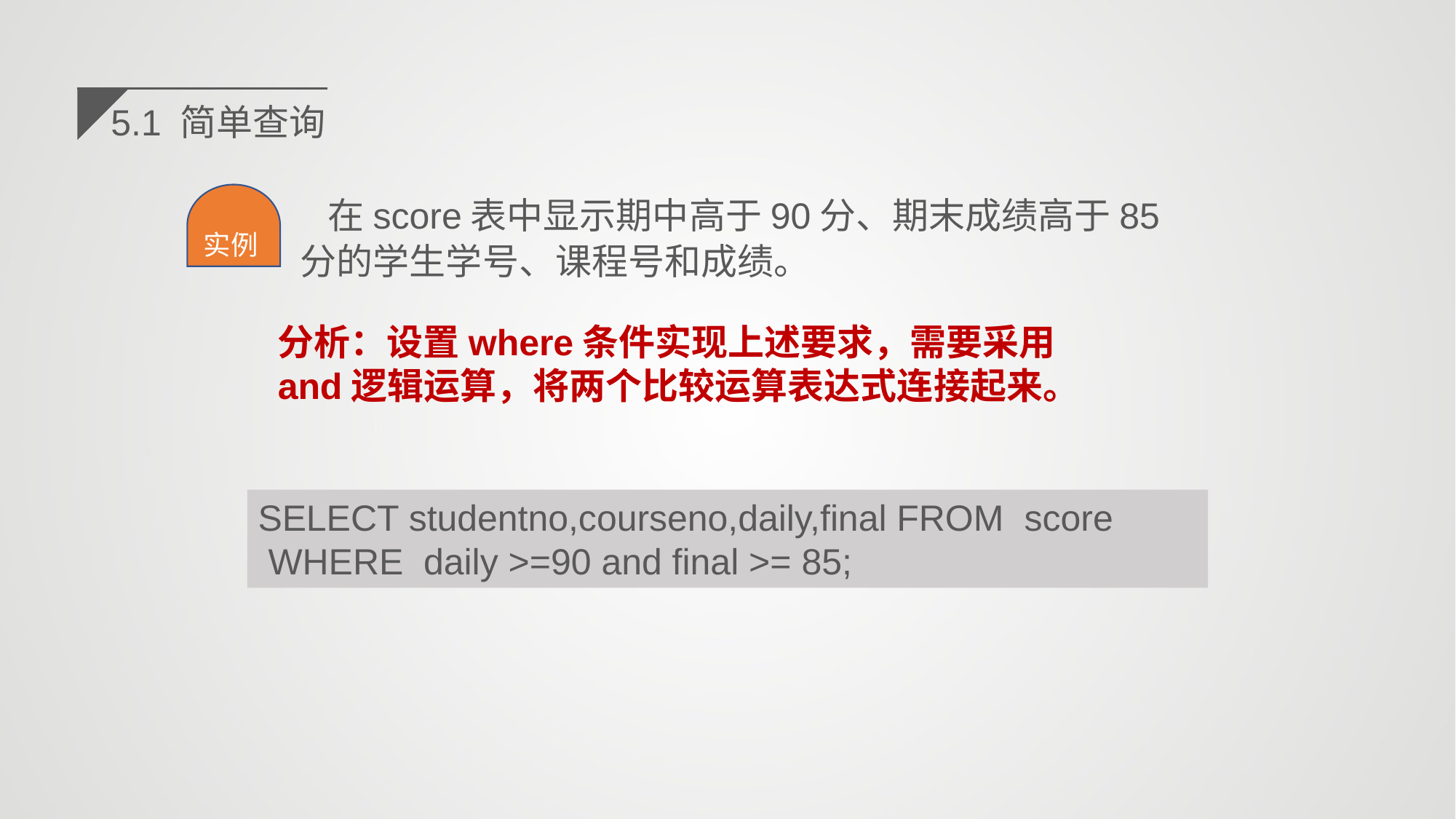

5.1 简单查询

   在score表中显示期中高于90分、期末成绩高于85分的学生学号、课程号和成绩。
实例
分析：设置where条件实现上述要求，需要采用and逻辑运算，将两个比较运算表达式连接起来。
SELECT studentno,courseno,daily,final FROM  score
 WHERE  daily >=90 and final >= 85;